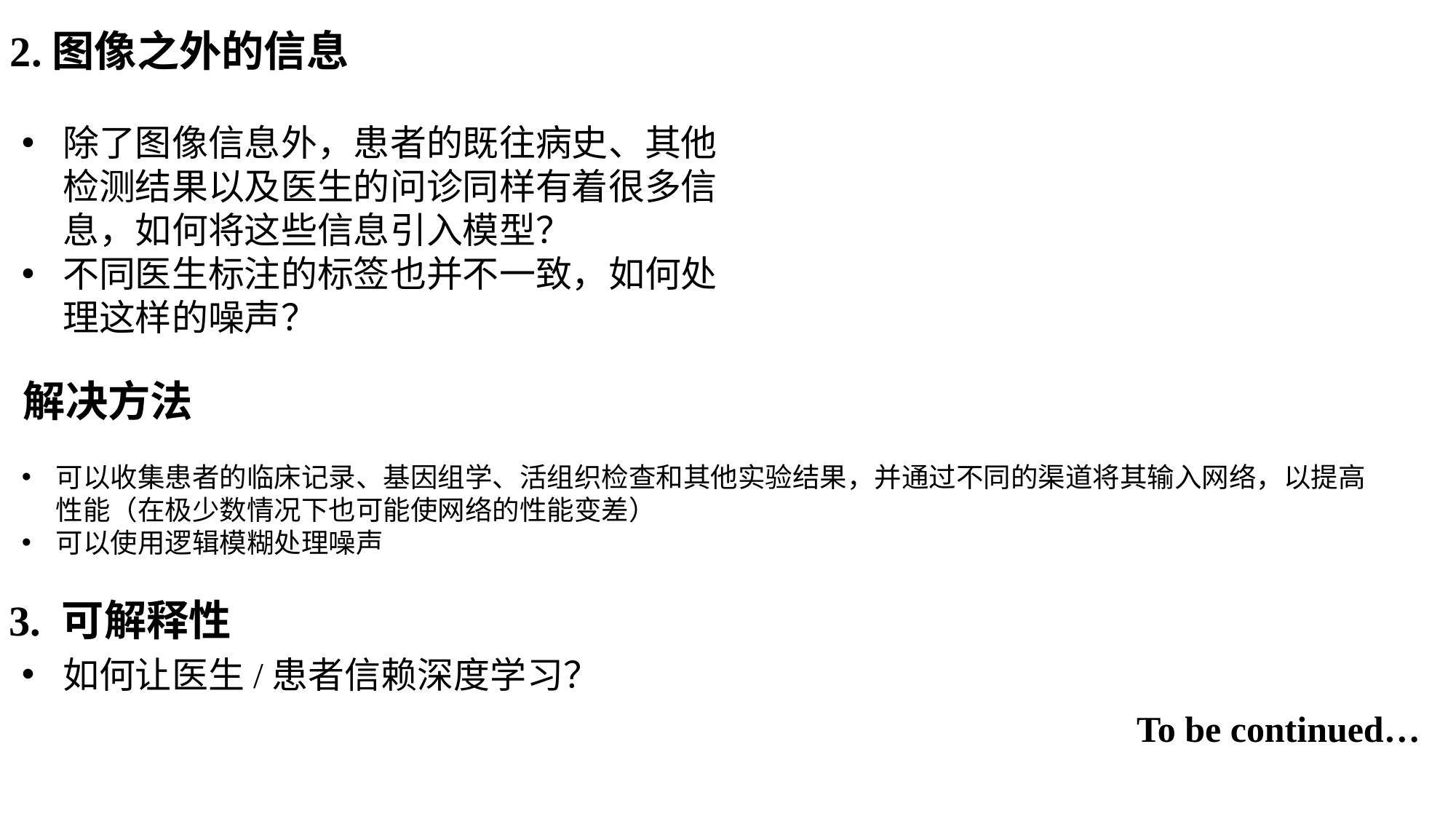

2.图像之外的信息
除了图像信息外，患者的既往病史、其他检测结果以及医生的问诊同样有着很多信息，如何将这些信息引入模型？
不同医生标注的标签也并不一致，如何处理这样的噪声？
解决方法
可以收集患者的临床记录、基因组学、活组织检查和其他实验结果，并通过不同的渠道将其输入网络，以提高性能（在极少数情况下也可能使网络的性能变差）
可以使用逻辑模糊处理噪声
3. 可解释性
如何让医生/患者信赖深度学习？
To be continued…